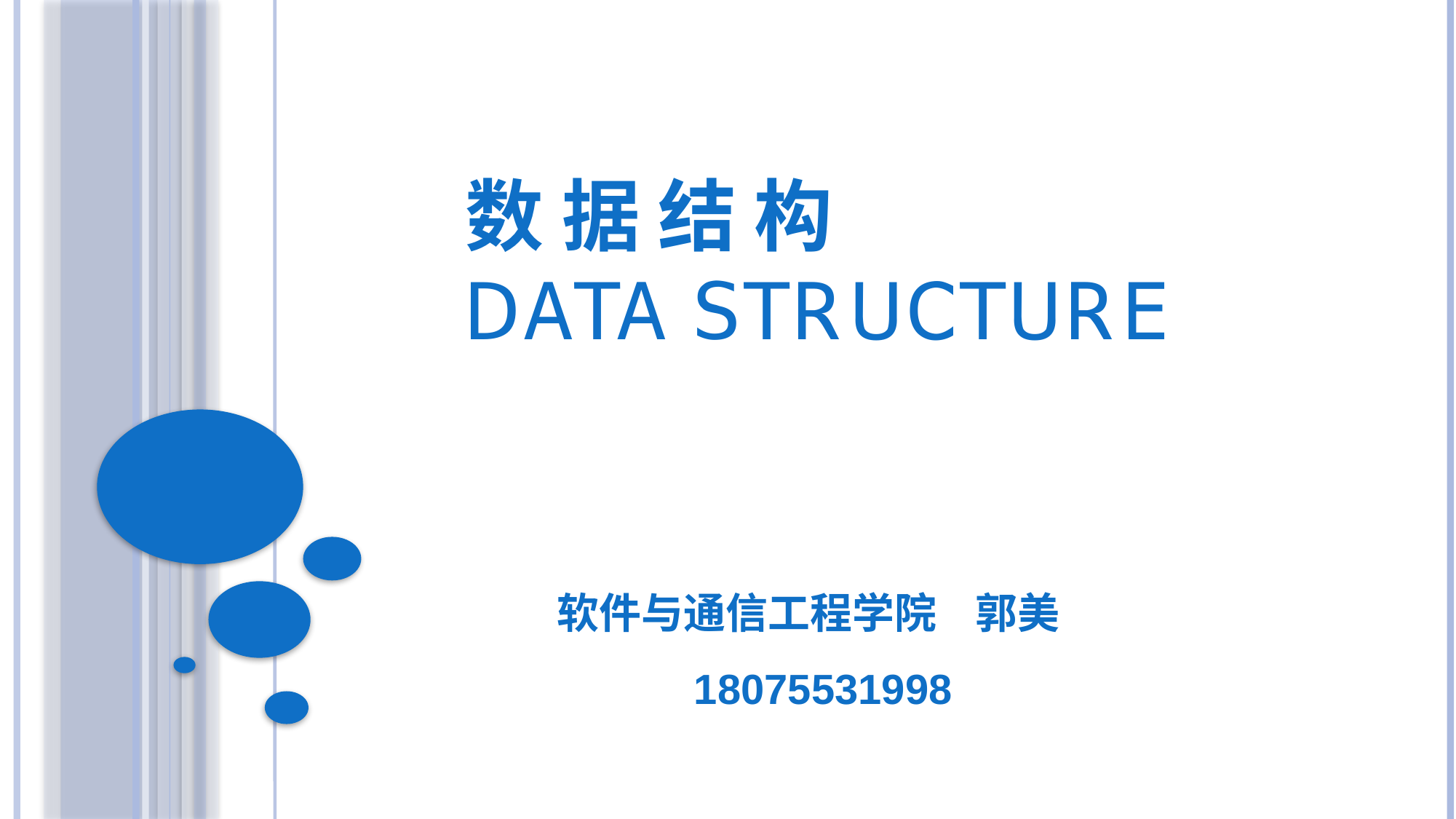

# 数 据 结 构 Data Structure
软件与通信工程学院    郭美    18075531998